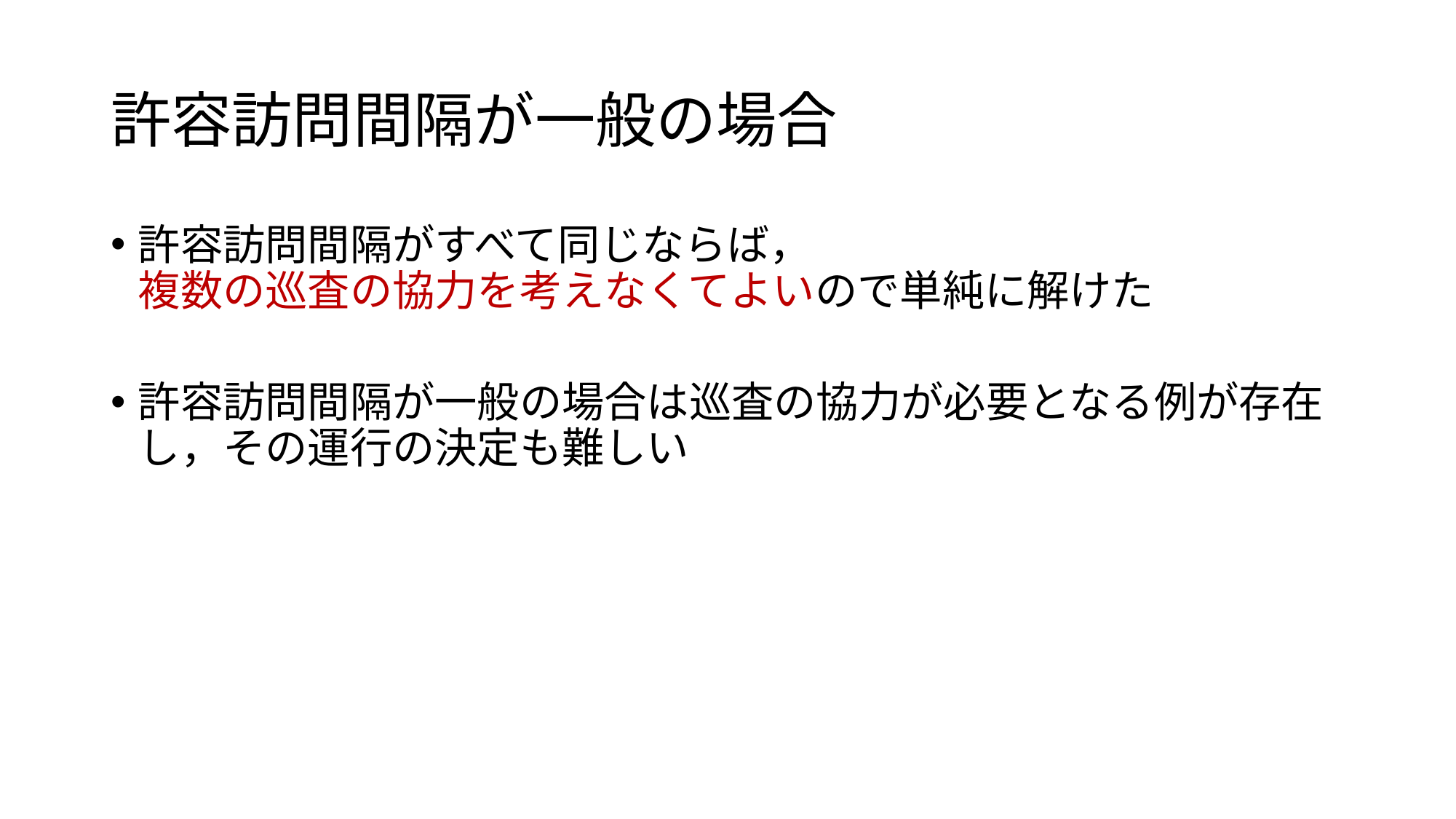

# 許容訪問間隔が一般の場合
許容訪問間隔がすべて同じならば，
複数の巡査の協力を考えなくてよいので単純に解けた
許容訪問間隔が一般の場合は巡査の協力が必要となる例が存在し，その運行の決定も難しい